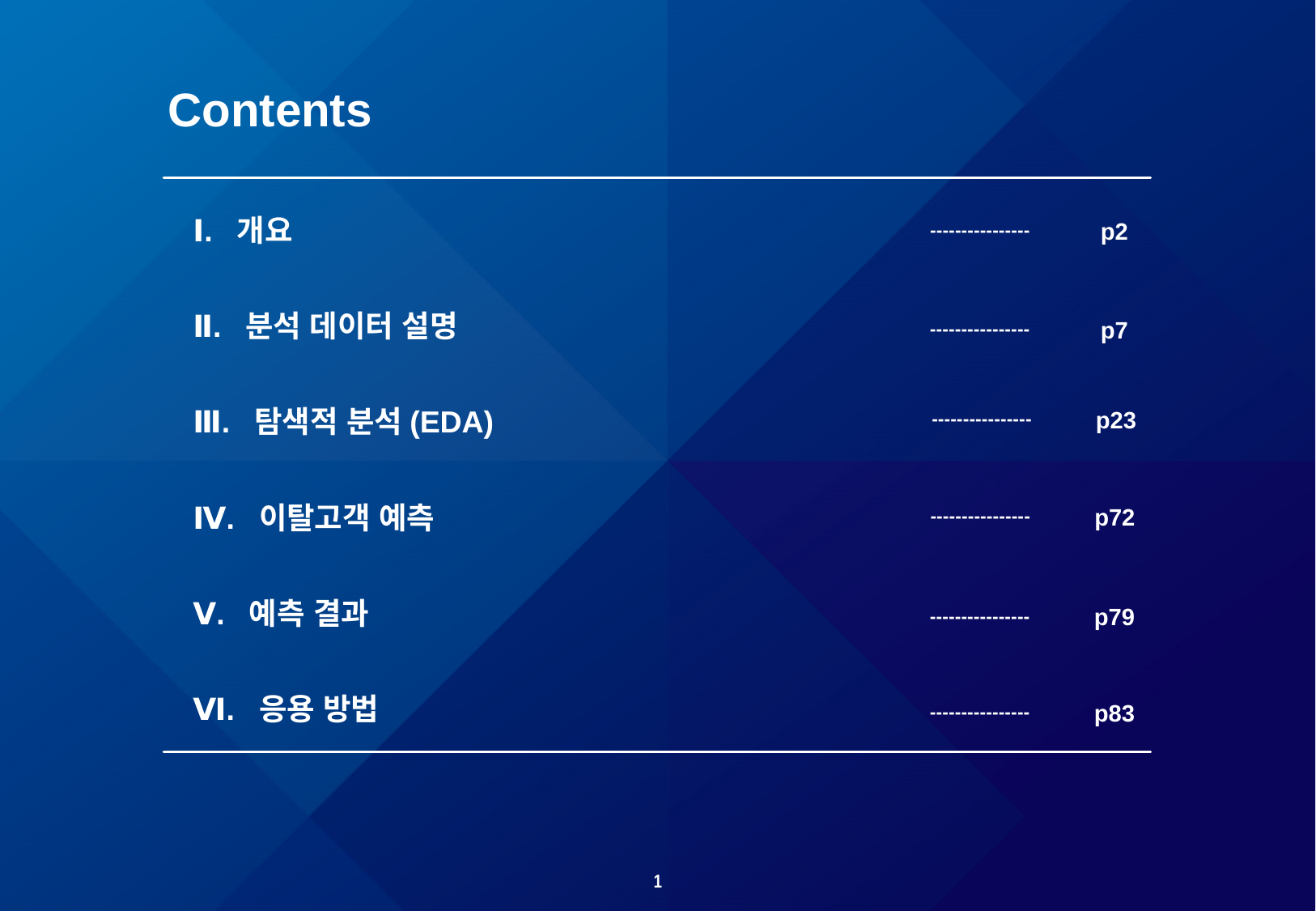

Contents

Ⅰ.  개요
     p2
----------------
Ⅱ.  분석 데이터 설명
     p7
----------------
Ⅲ.  탐색적 분석(EDA)
     p23
----------------
Ⅳ.  이탈고객 예측
     p72
----------------
Ⅴ.  예측 결과
     p79
----------------
Ⅵ.  응용 방법
     p83
----------------

1